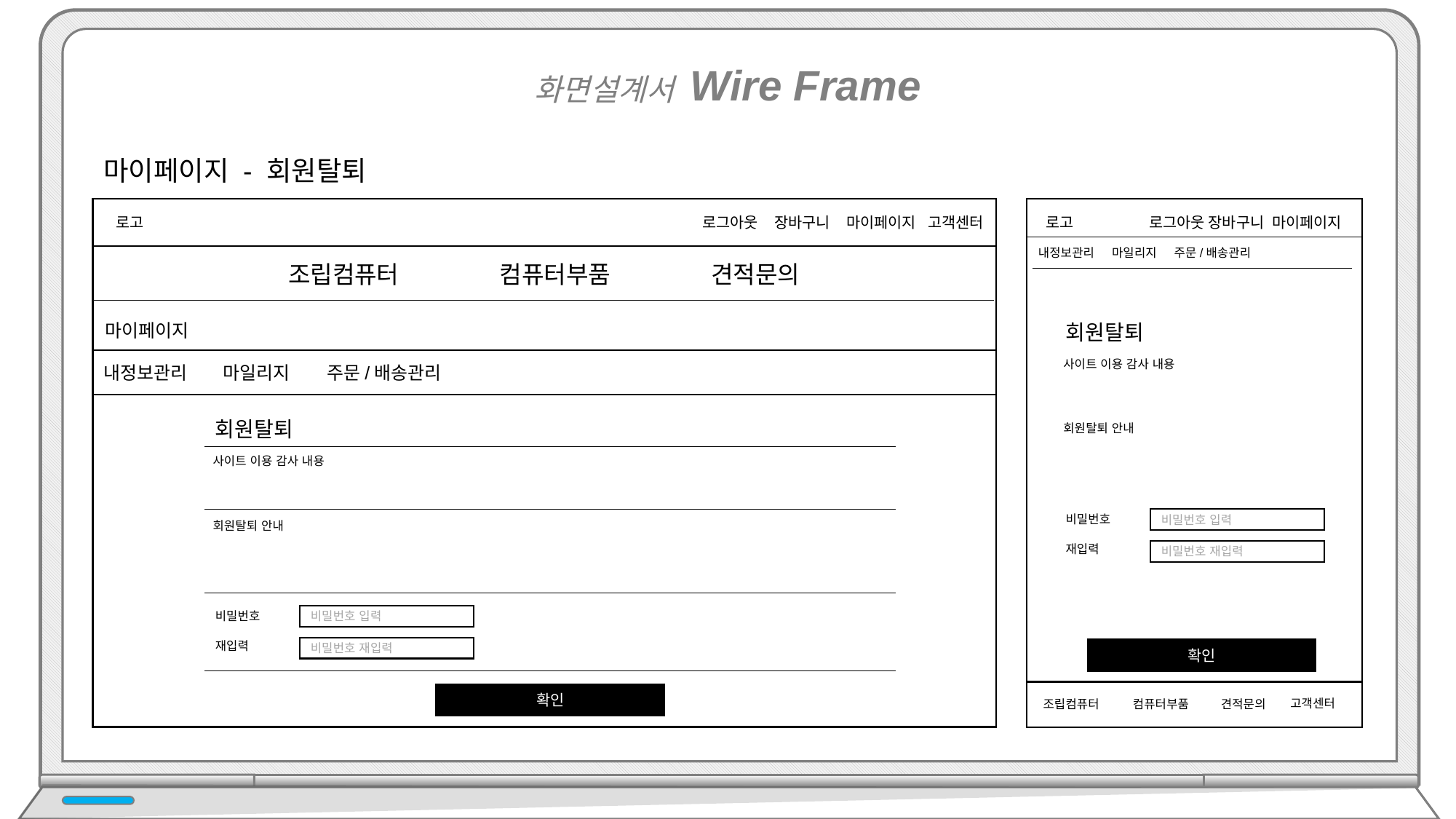

화면설계서 Wire Frame
마이페이지 - 회원탈퇴

로그아웃    장바구니    마이페이지   고객센터
로고
로그아웃 장바구니  마이페이지
로고
내정보관리     마일리지     주문/배송관리
조립컴퓨터               컴퓨터부품               견적문의
회원탈퇴
마이페이지
내정보관리	  마일리지	 주문/배송관리
사이트 이용 감사 내용
회원탈퇴
회원탈퇴 안내
사이트 이용 감사 내용
비밀번호
비밀번호 입력
회원탈퇴 안내
재입력
비밀번호 재입력
비밀번호
비밀번호 입력
재입력
비밀번호 재입력
확인

확인
고객센터
견적문의
조립컴퓨터
컴퓨터부품